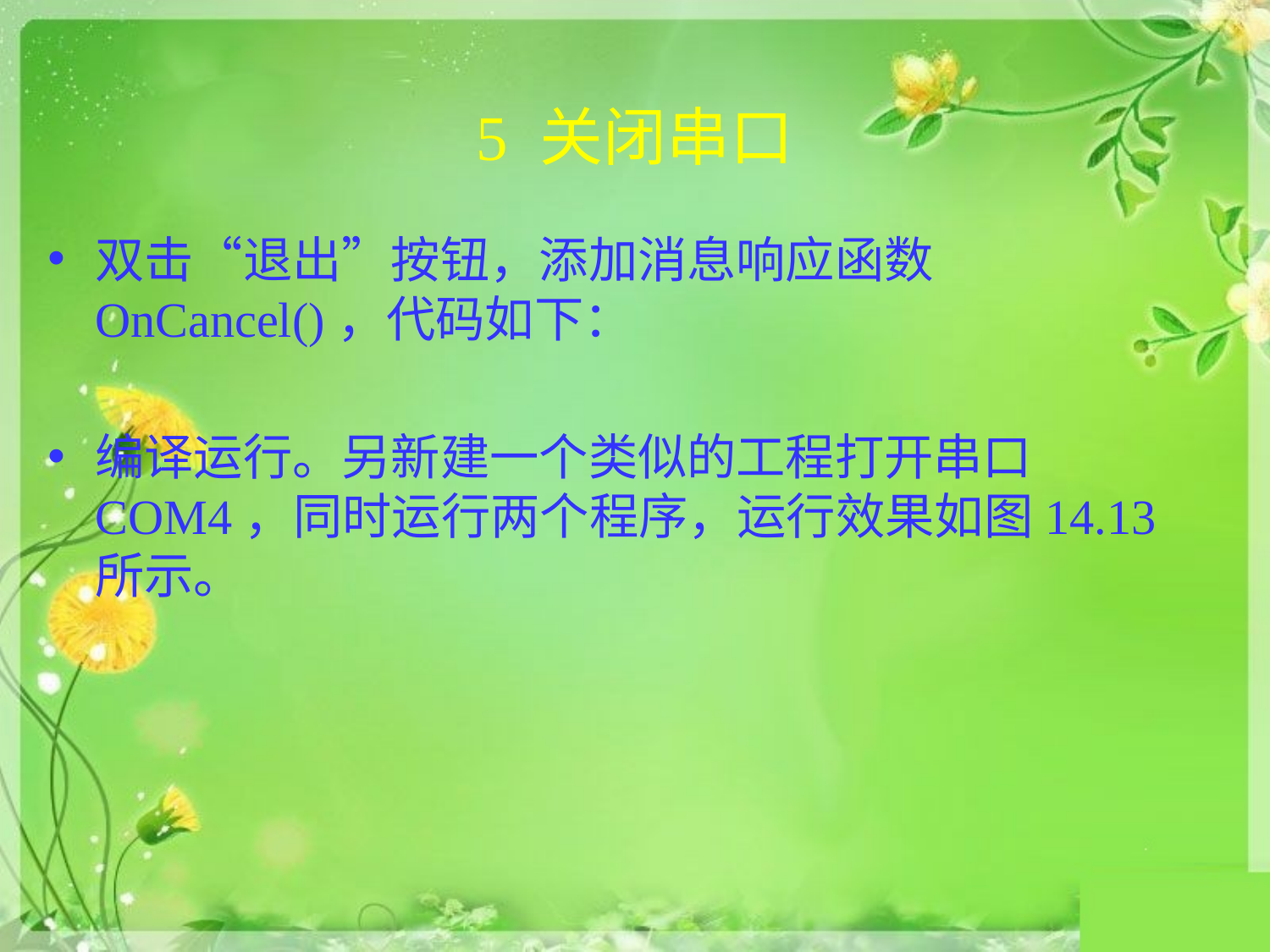

# 5 关闭串口
双击“退出”按钮，添加消息响应函数OnCancel()，代码如下：

编译运行。另新建一个类似的工程打开串口COM4，同时运行两个程序，运行效果如图14.13所示。